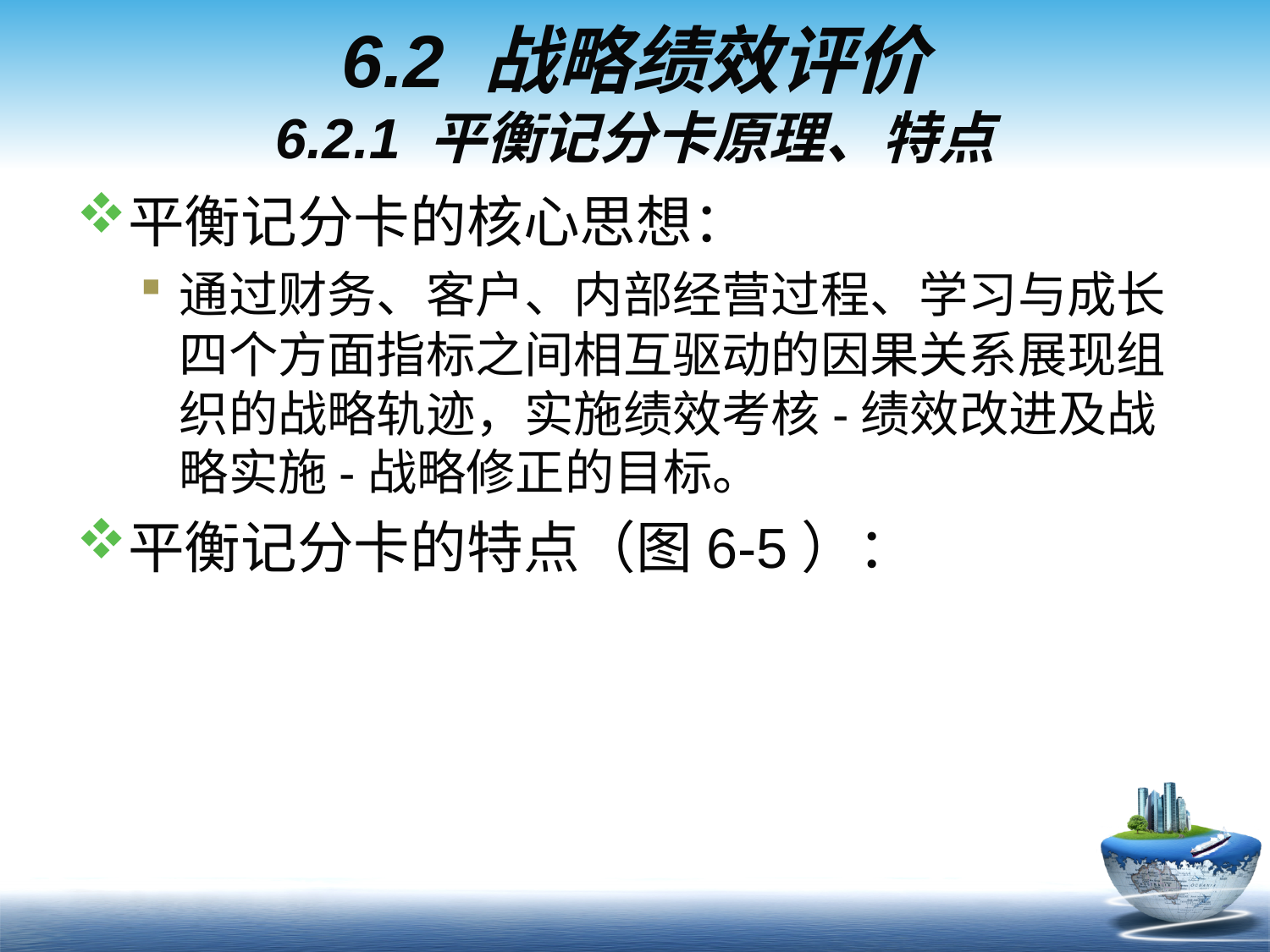

# 6.2 战略绩效评价 6.2.1 平衡记分卡原理、特点
平衡记分卡的核心思想：
通过财务、客户、内部经营过程、学习与成长四个方面指标之间相互驱动的因果关系展现组织的战略轨迹，实施绩效考核-绩效改进及战略实施-战略修正的目标。
平衡记分卡的特点（图6-5）：